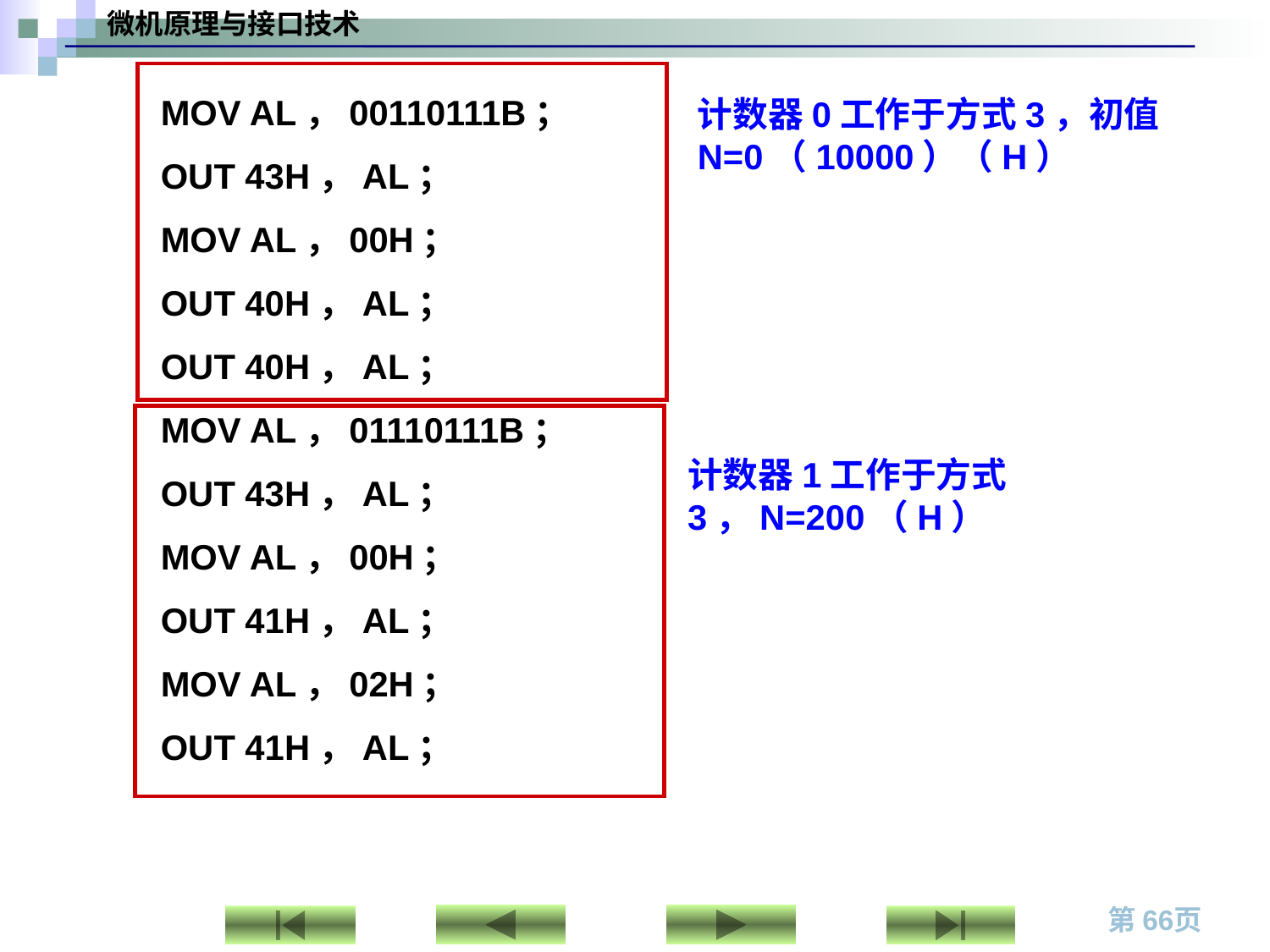

MOV AL，00110111B；
OUT 43H，AL；
MOV AL，00H；
OUT 40H，AL；
OUT 40H，AL；
MOV AL，01110111B；
OUT 43H，AL；
MOV AL，00H；
OUT 41H，AL；
MOV AL，02H；
OUT 41H，AL；
计数器0工作于方式3，初值N=0（10000）（H）

计数器1工作于方式3，N=200（H）